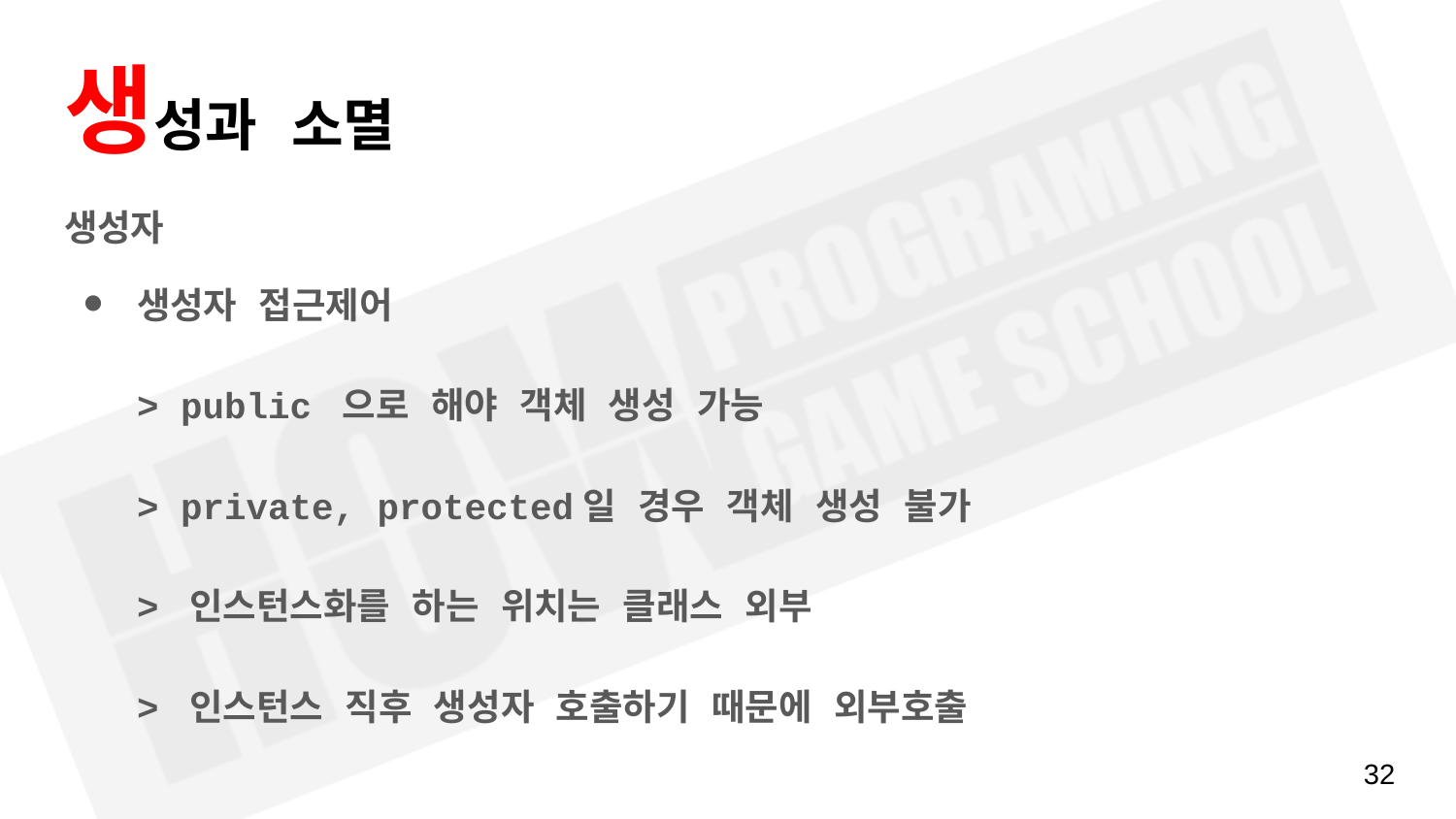

# 생성과 소멸
생성자
생성자 접근제어
> public 으로 해야 객체 생성 가능
> private, protected일 경우 객체 생성 불가
> 인스턴스화를 하는 위치는 클래스 외부
> 인스턴스 직후 생성자 호출하기 때문에 외부호출
32